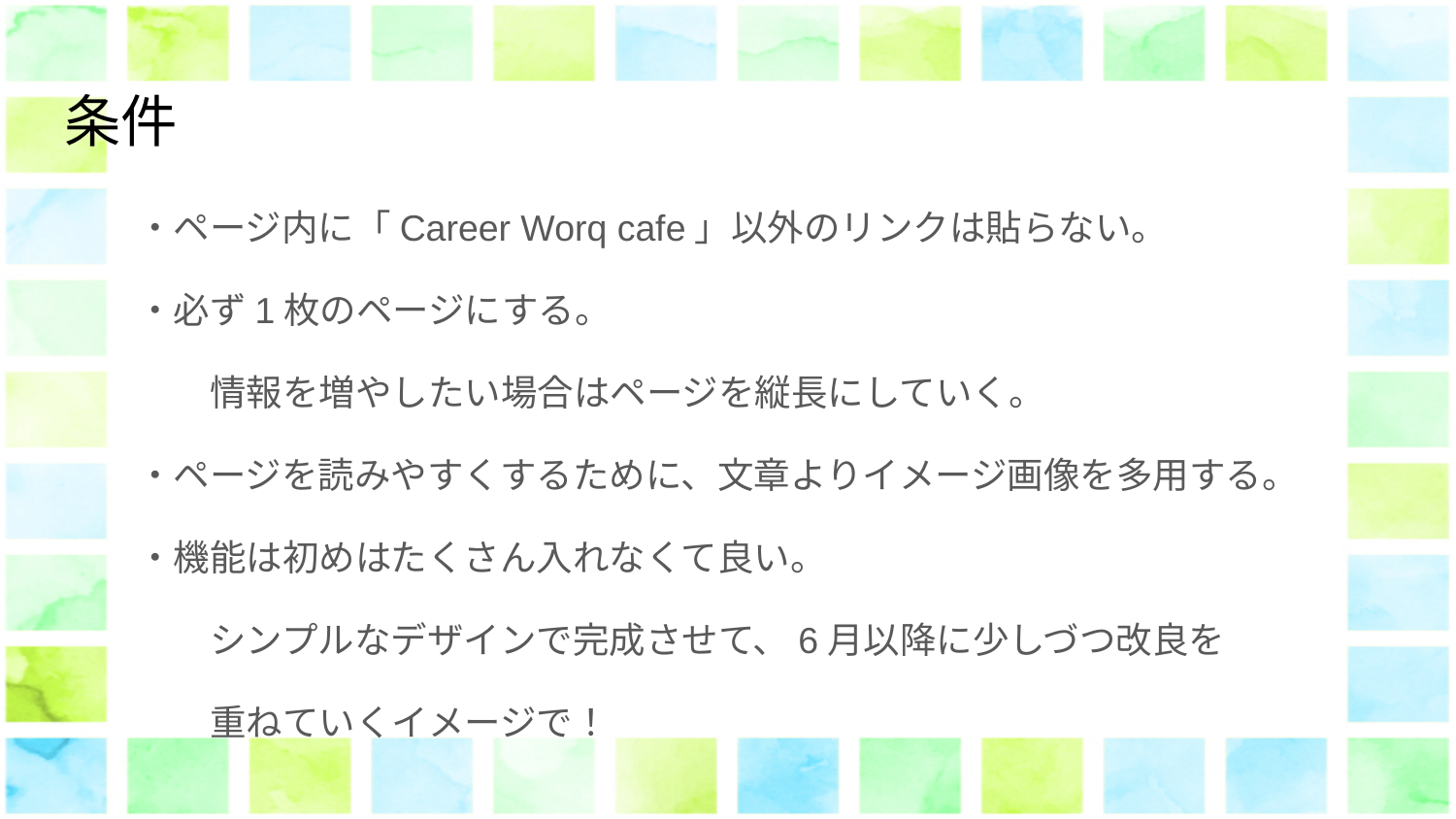

# 条件
・ページ内に「Career Worq cafe」以外のリンクは貼らない。
・必ず1枚のページにする。
　	情報を増やしたい場合はページを縦長にしていく。
・ページを読みやすくするために、文章よりイメージ画像を多用する。
・機能は初めはたくさん入れなくて良い。
　	シンプルなデザインで完成させて、6月以降に少しづつ改良を
　	重ねていくイメージで！